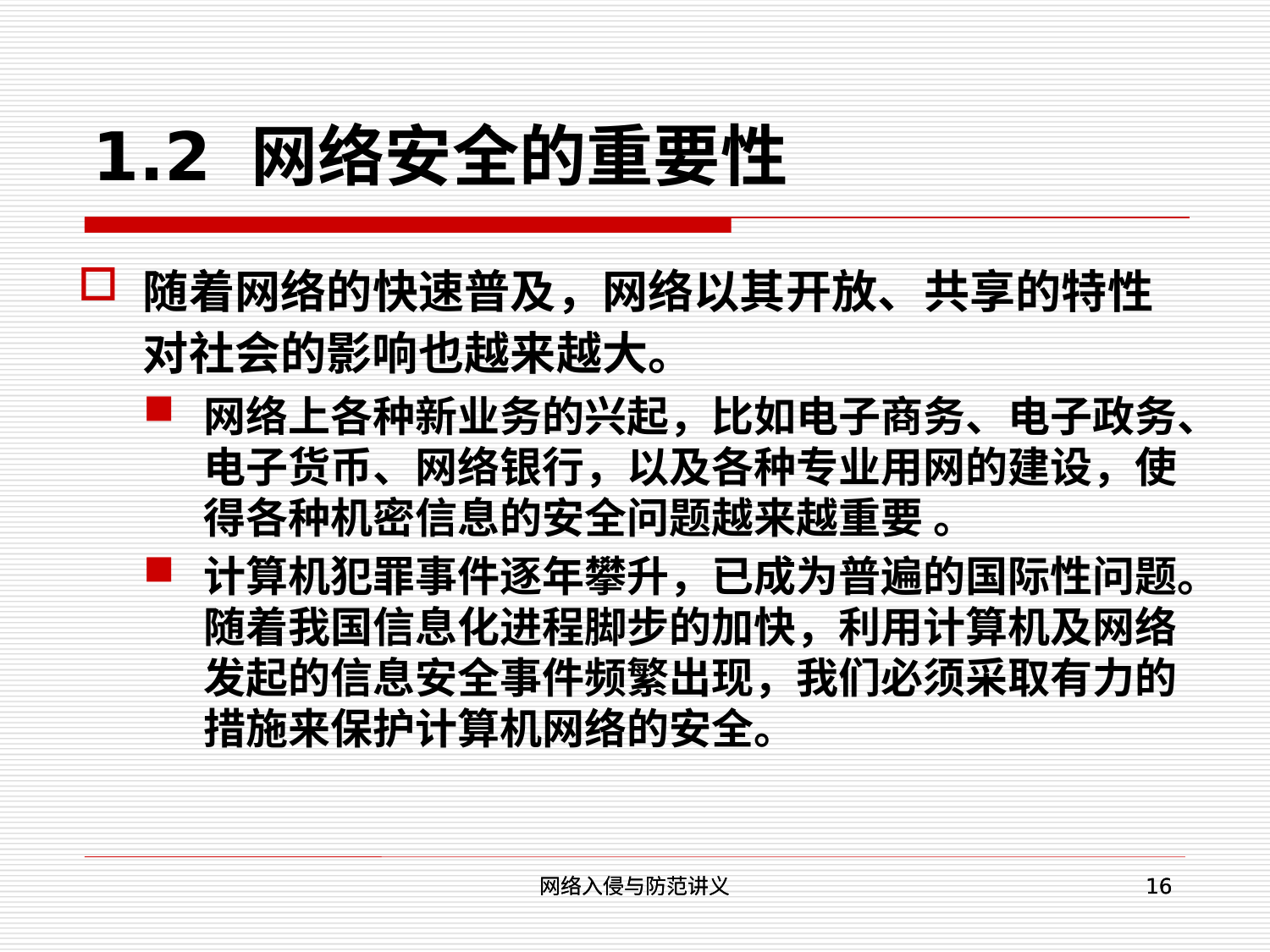

1.2 网络安全的重要性
随着网络的快速普及，网络以其开放、共享的特性对社会的影响也越来越大。
网络上各种新业务的兴起，比如电子商务、电子政务、电子货币、网络银行，以及各种专业用网的建设，使得各种机密信息的安全问题越来越重要 。
计算机犯罪事件逐年攀升，已成为普遍的国际性问题。随着我国信息化进程脚步的加快，利用计算机及网络发起的信息安全事件频繁出现，我们必须采取有力的措施来保护计算机网络的安全。

网络入侵与防范讲义
网络入侵与防范讲义
16
16